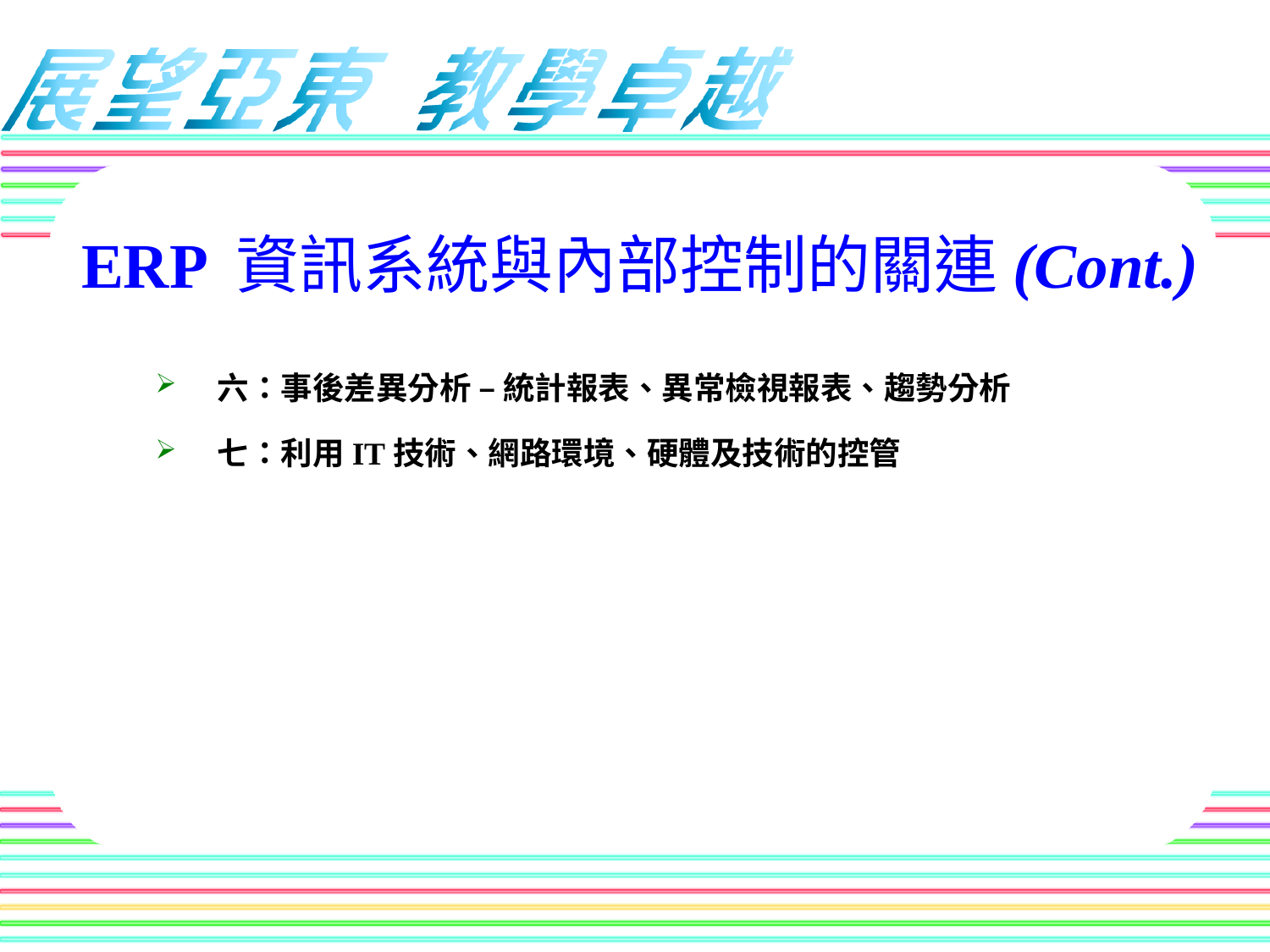

# ERP 資訊系統與內部控制的關連(Cont.)
六：事後差異分析 – 統計報表、異常檢視報表、趨勢分析
七：利用IT技術、網路環境、硬體及技術的控管